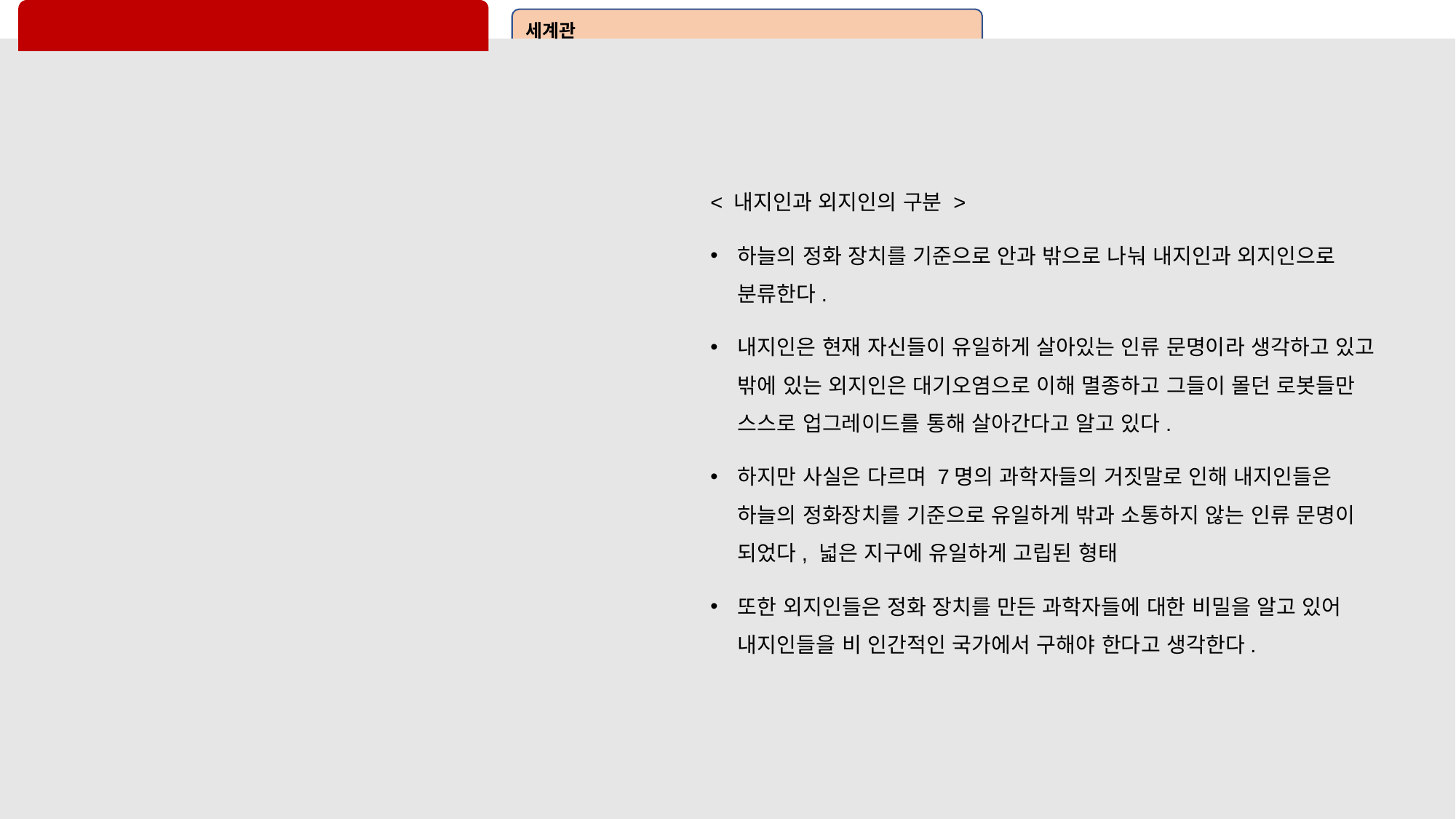

#
세계관

< 내지인과 외지인의 구분 >
하늘의 정화 장치를 기준으로 안과 밖으로 나눠 내지인과 외지인으로 분류한다.
내지인은 현재 자신들이 유일하게 살아있는 인류 문명이라 생각하고 있고 밖에 있는 외지인은 대기오염으로 이해 멸종하고 그들이 몰던 로봇들만 스스로 업그레이드를 통해 살아간다고 알고 있다.
하지만 사실은 다르며 7명의 과학자들의 거짓말로 인해 내지인들은 하늘의 정화장치를 기준으로 유일하게 밖과 소통하지 않는 인류 문명이 되었다, 넓은 지구에 유일하게 고립된 형태
또한 외지인들은 정화 장치를 만든 과학자들에 대한 비밀을 알고 있어 내지인들을 비 인간적인 국가에서 구해야 한다고 생각한다.